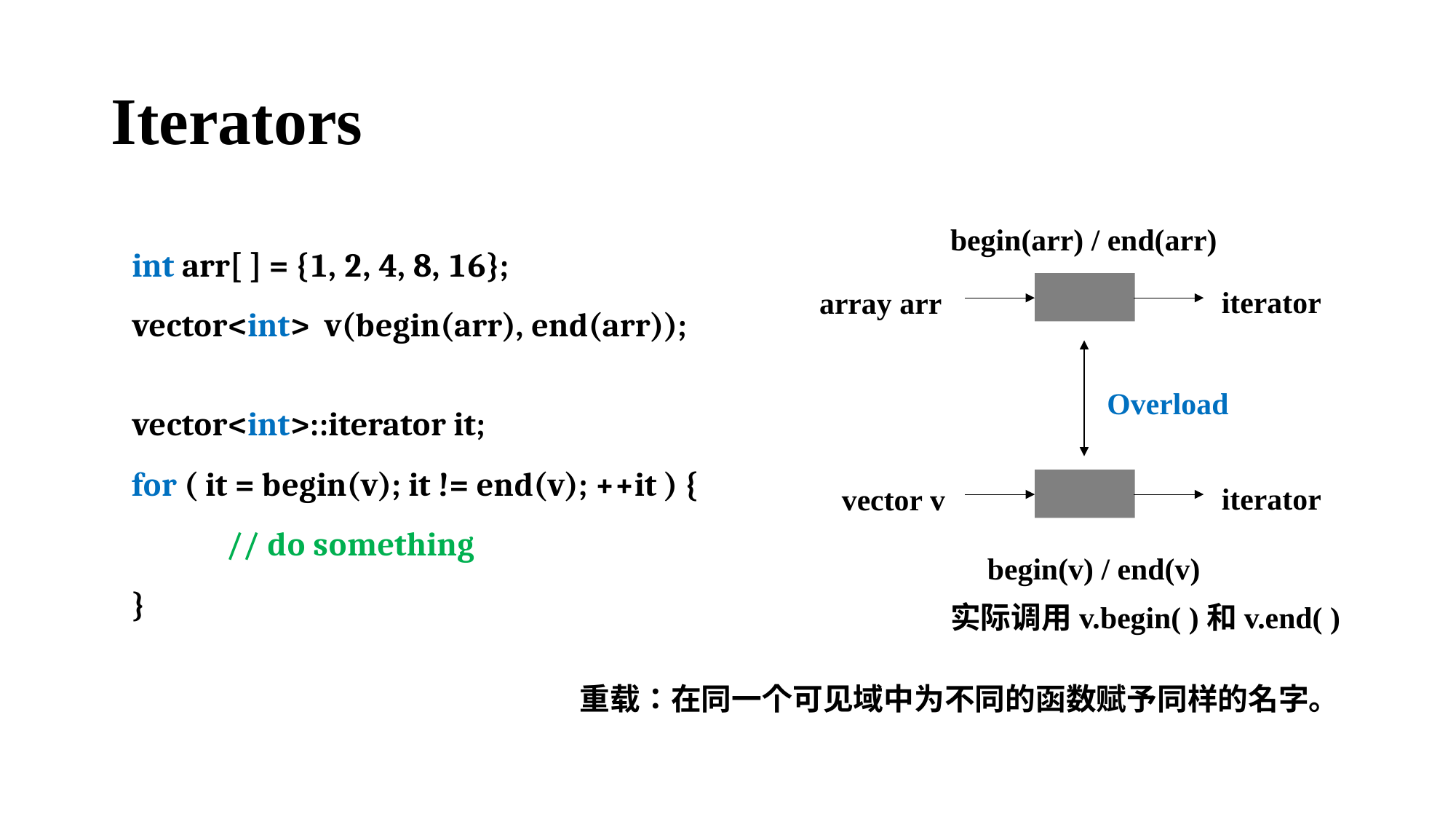

# Iterators
begin(arr) / end(arr)
int arr[ ] = {1, 2, 4, 8, 16};
vector<int>  v(begin(arr), end(arr));
iterator
array arr

Overload
vector<int>::iterator it;
for ( it = begin(v); it != end(v); ++it ) {
             // do something
}
iterator
vector v

begin(v) / end(v)
实际调用v.begin( )和v.end( )
重载：在同一个可见域中为不同的函数赋予同样的名字。